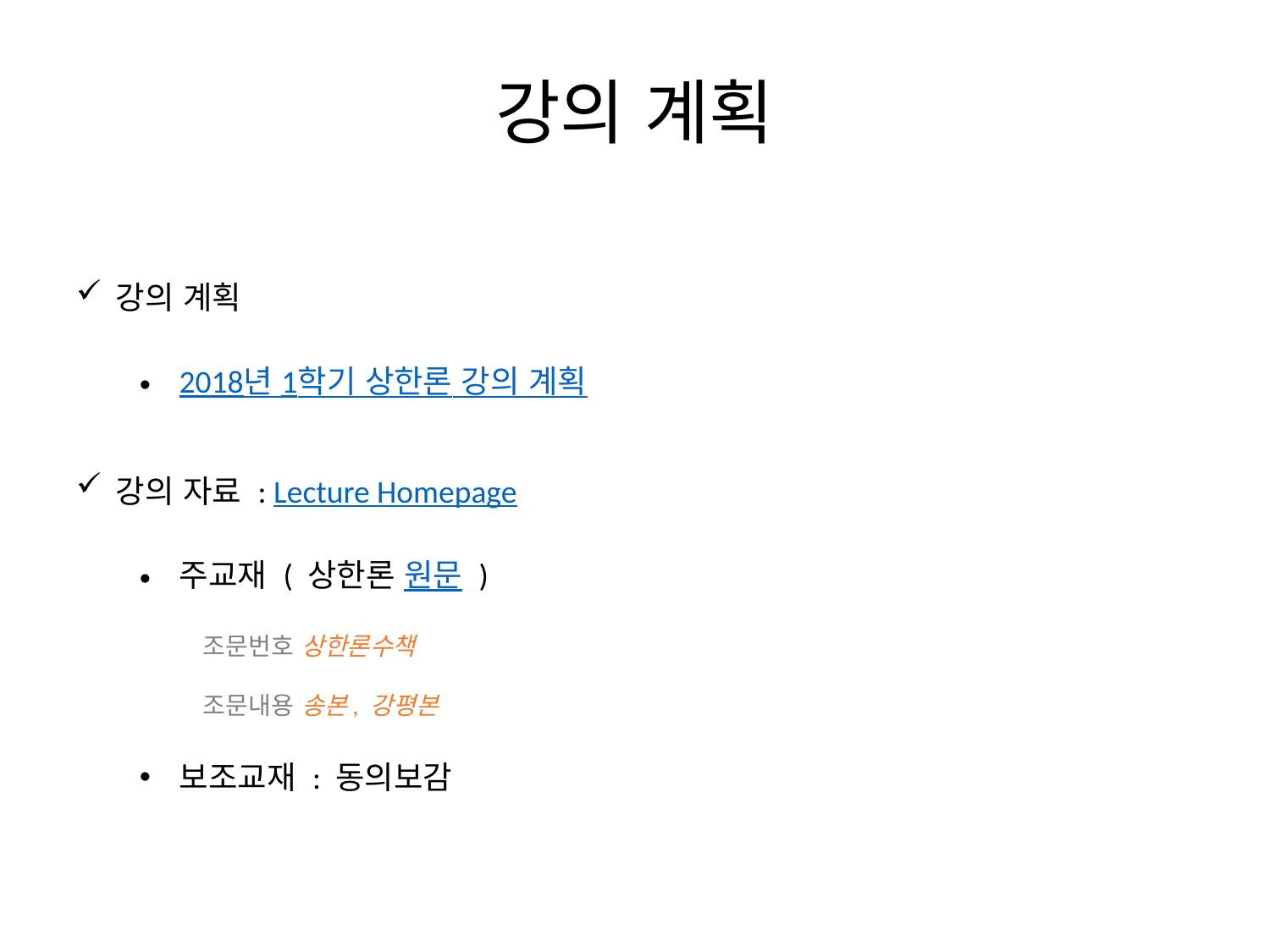

강의 계획
강의 계획
2018년 1학기 상한론 강의 계획

강의 자료 : Lecture Homepage
주교재 ( 상한론 원문 )
조문번호 상한론수책
조문내용 송본, 강평본
보조교재 : 동의보감